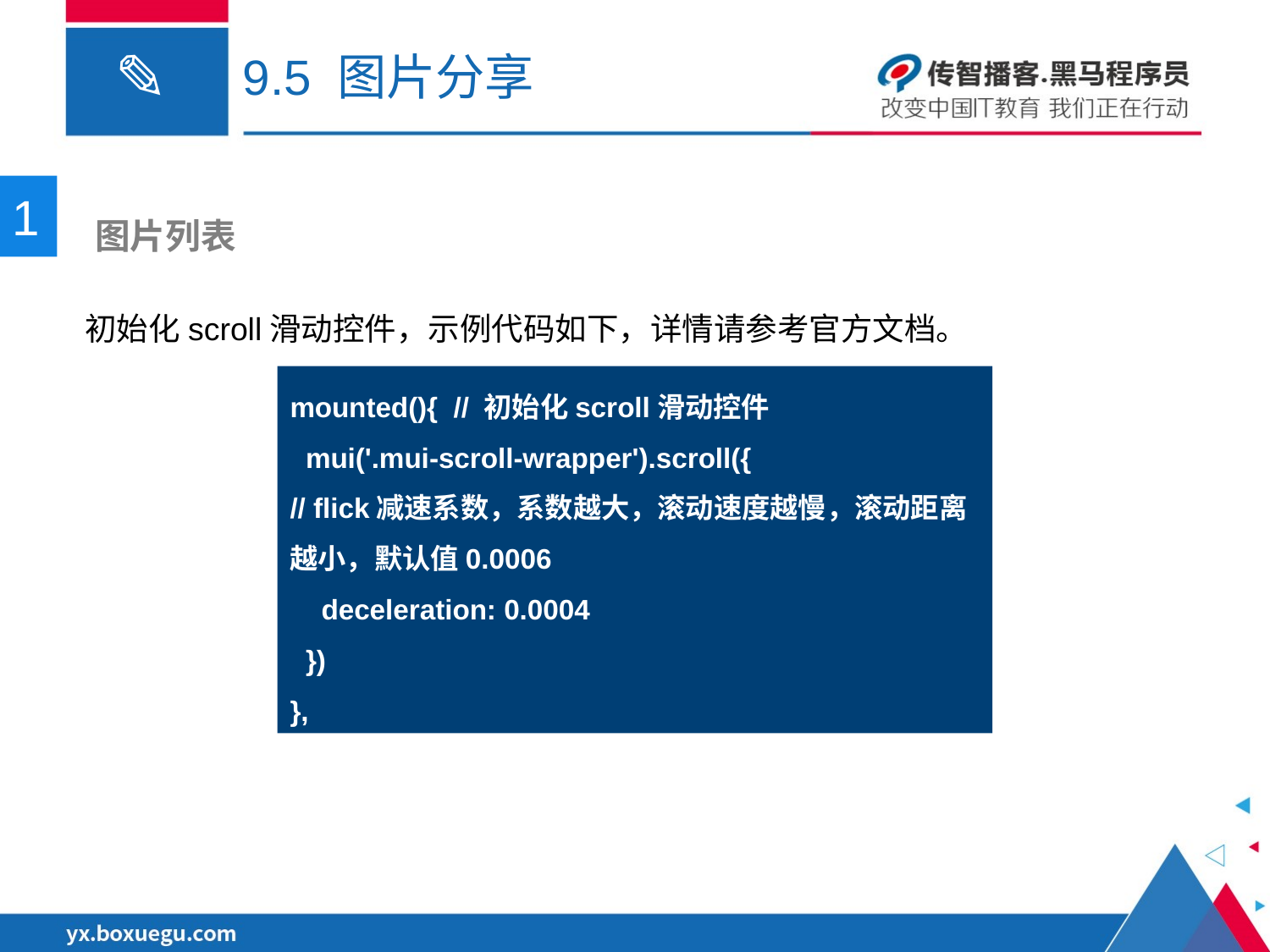

# 9.5 图片分享

1
  图片列表
初始化scroll滑动控件，示例代码如下，详情请参考官方文档。
mounted(){  // 初始化scroll滑动控件
  mui('.mui-scroll-wrapper').scroll({
// flick减速系数，系数越大，滚动速度越慢，滚动距离越小，默认值0.0006
    deceleration: 0.0004
  })
},